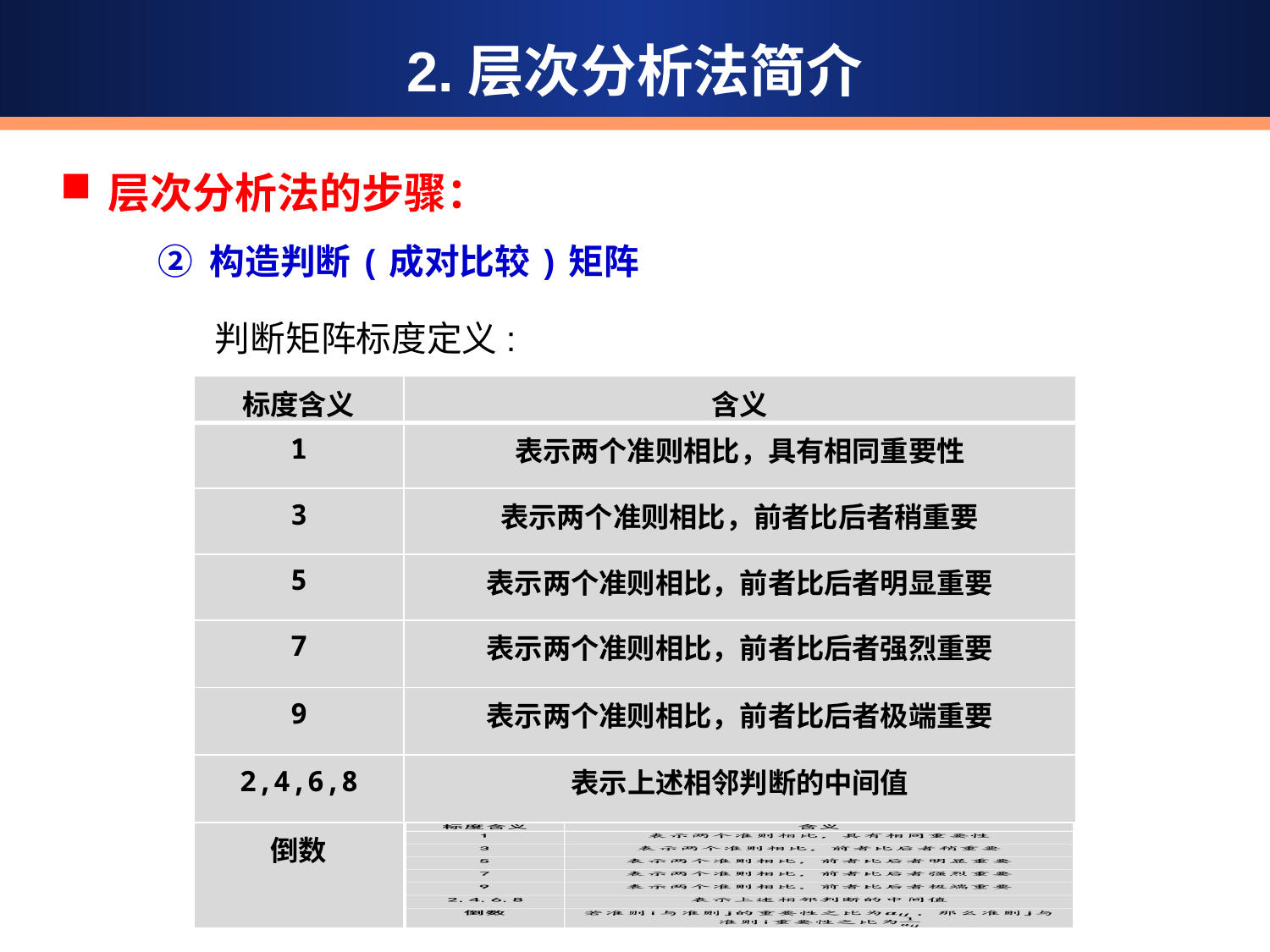

2.层次分析法简介
层次分析法的步骤：
② 构造判断(成对比较)矩阵
判断矩阵标度定义:
| 标度含义 | 含义 |
| --- | --- |
| 1 | 表示两个准则相比，具有相同重要性 |
| 3 | 表示两个准则相比，前者比后者稍重要 |
| 5 | 表示两个准则相比，前者比后者明显重要 |
| 7 | 表示两个准则相比，前者比后者强烈重要 |
| 9 | 表示两个准则相比，前者比后者极端重要 |
| 2,4,6,8 | 表示上述相邻判断的中间值 |
| 倒数 |  |